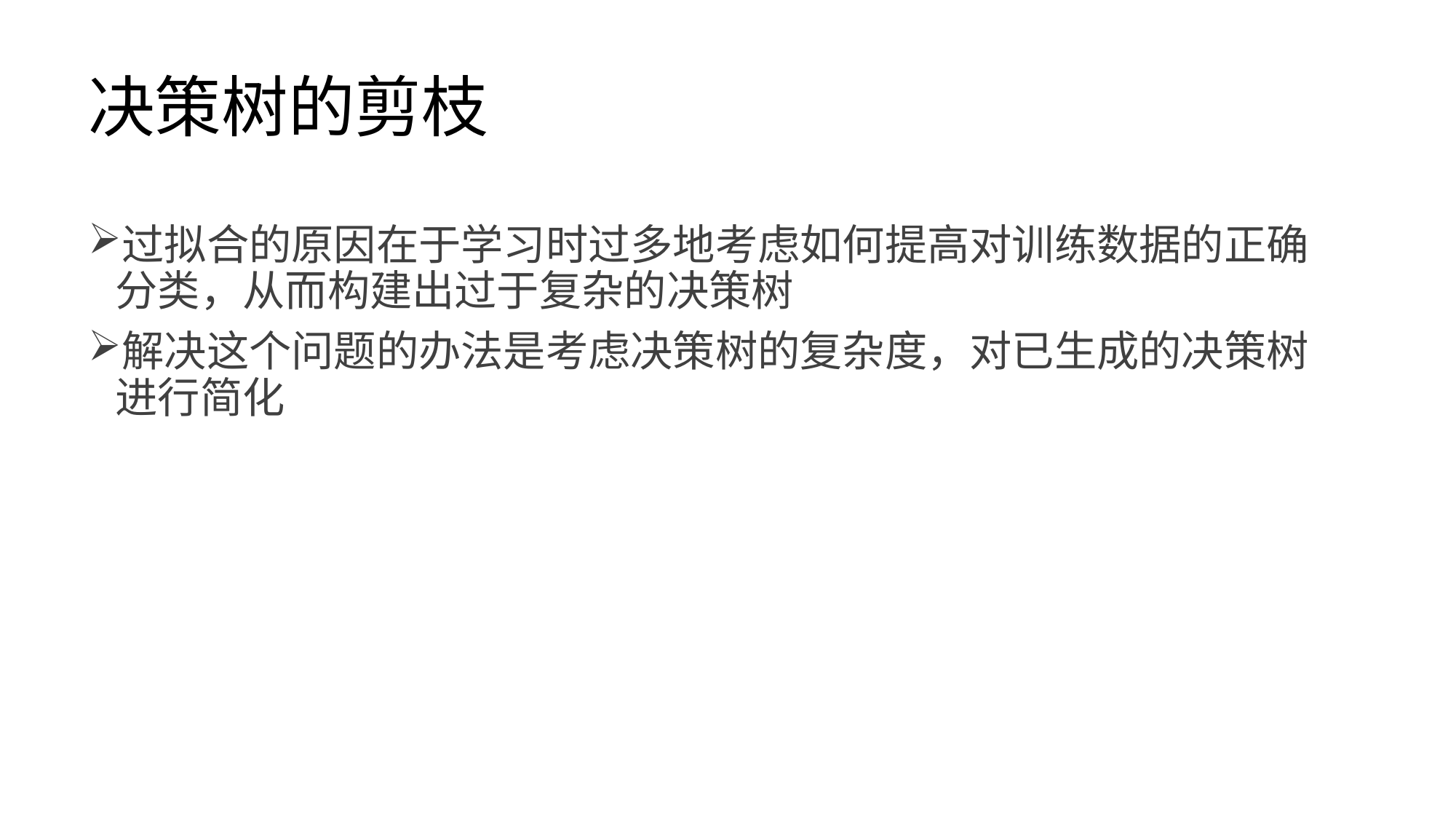

# 决策树的剪枝
过拟合的原因在于学习时过多地考虑如何提高对训练数据的正确分类，从而构建出过于复杂的决策树
解决这个问题的办法是考虑决策树的复杂度，对已生成的决策树进行简化